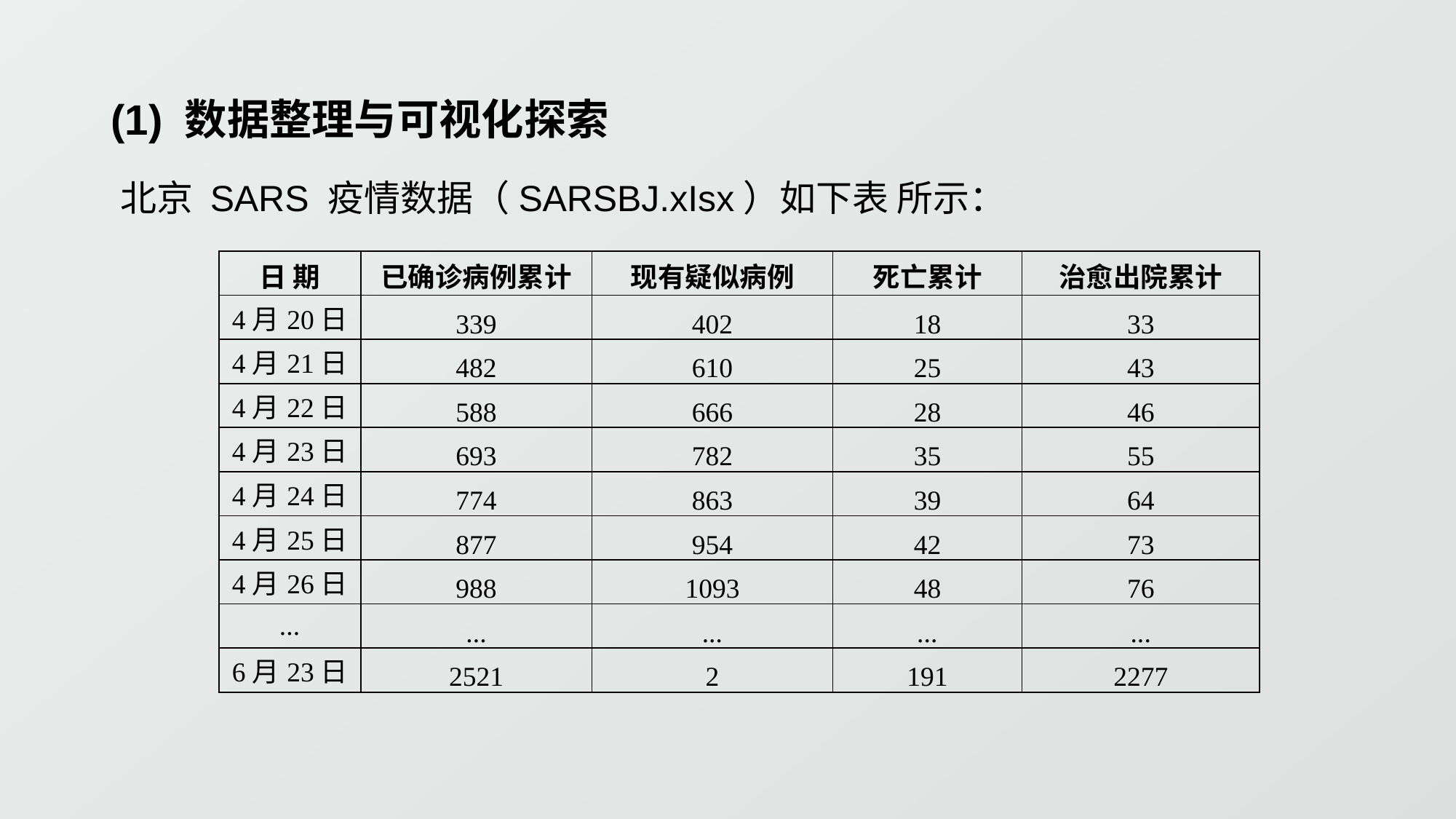

# (1) 数据整理与可视化探索
  北京 SARS 疫情数据（SARSBJ.xIsx）如下表 所示：

| 日 期 | 已确诊病例累计 | 现有疑似病例 | 死亡累计 | 治愈出院累计 |
| --- | --- | --- | --- | --- |
| 4月20日 | 339 | 402 | 18 | 33 |
| 4月21日 | 482 | 610 | 25 | 43 |
| 4月22日 | 588 | 666 | 28 | 46 |
| 4月23日 | 693 | 782 | 35 | 55 |
| 4月24日 | 774 | 863 | 39 | 64 |
| 4月25日 | 877 | 954 | 42 | 73 |
| 4月26日 | 988 | 1093 | 48 | 76 |
| ... | ... | ... | ... | ... |
| 6月23日 | 2521 | 2 | 191 | 2277 |